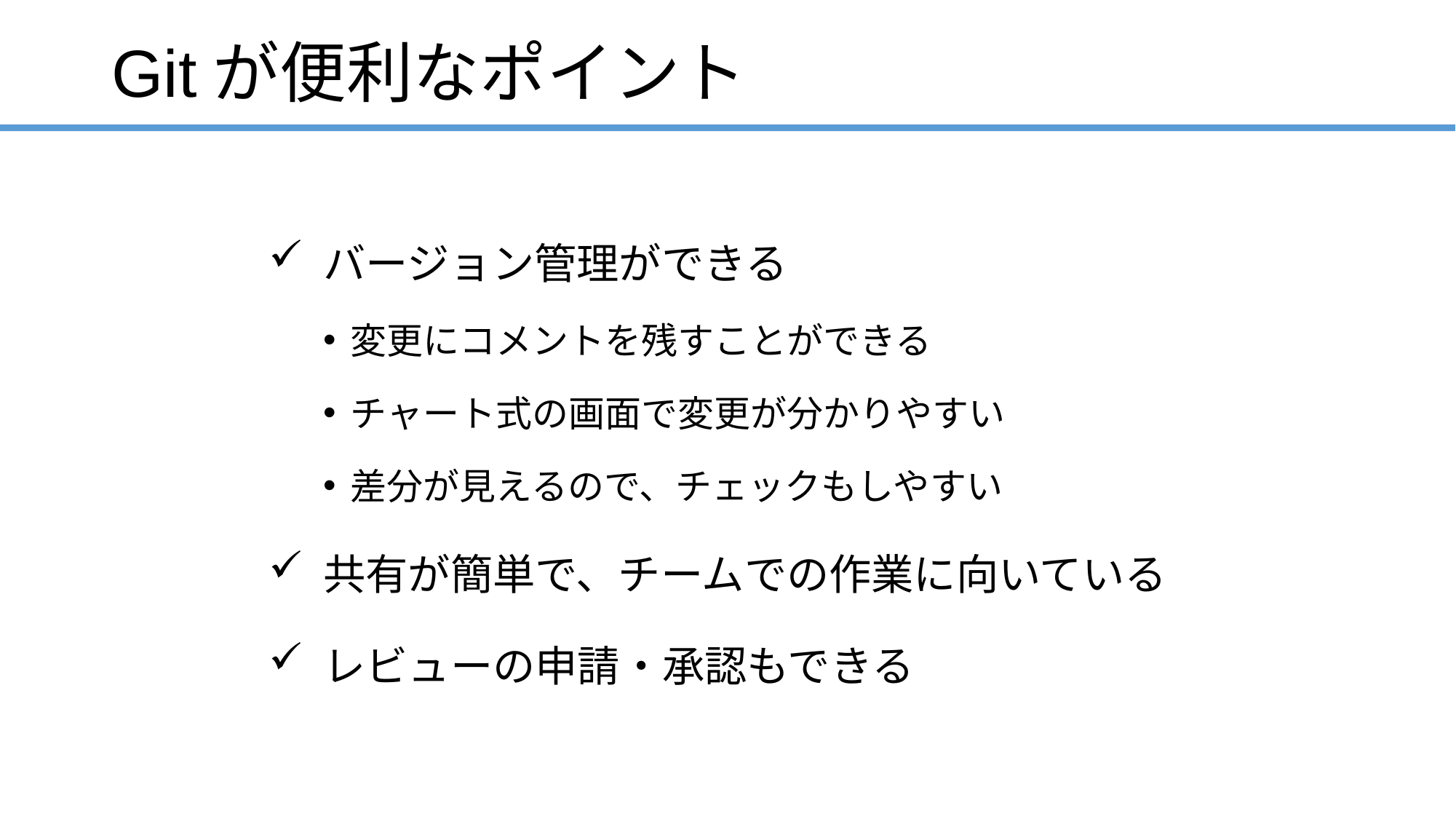

# Gitが便利なポイント
 バージョン管理ができる
変更にコメントを残すことができる
チャート式の画面で変更が分かりやすい
差分が見えるので、チェックもしやすい
 共有が簡単で、チームでの作業に向いている
 レビューの申請・承認もできる